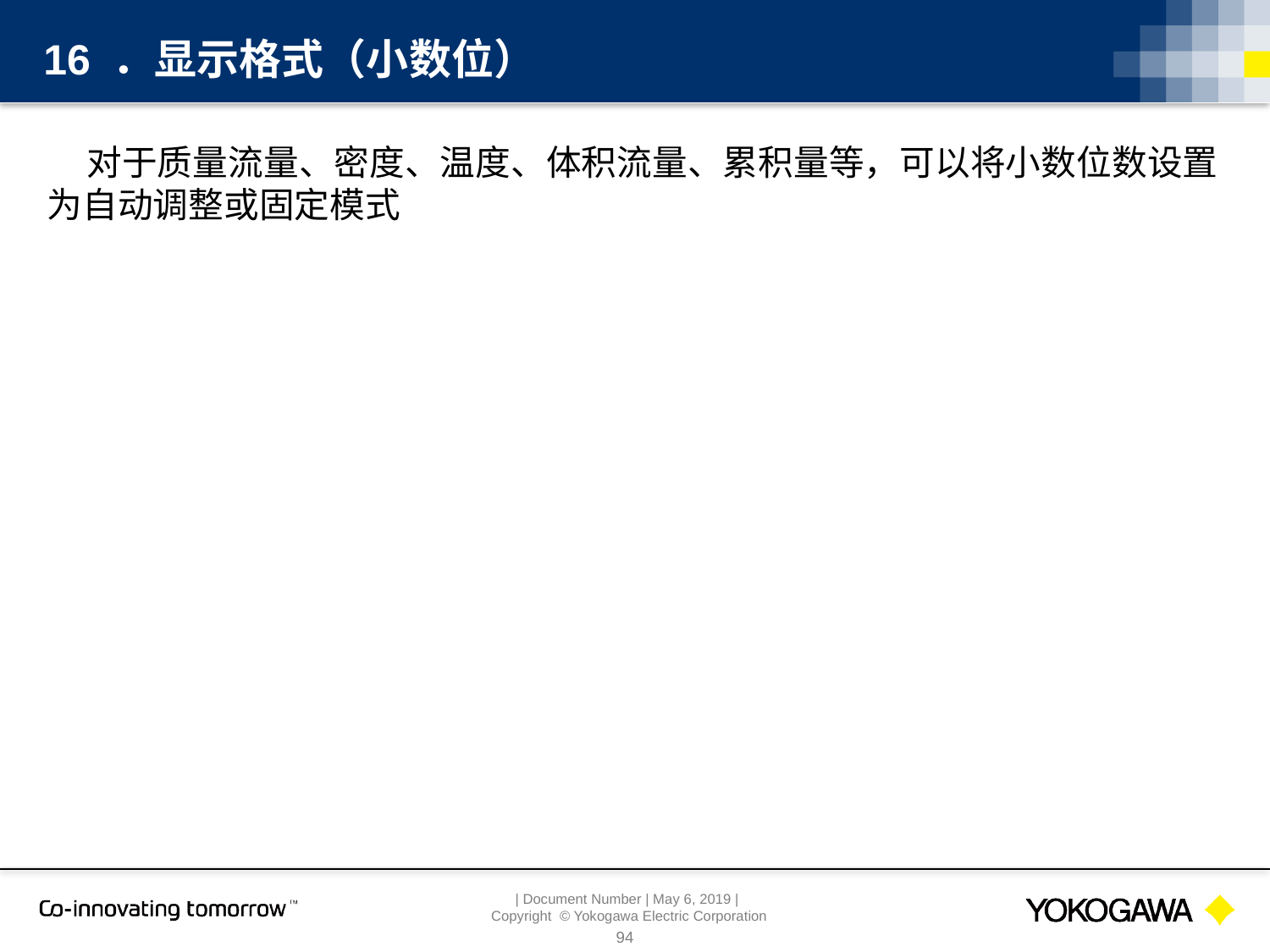

16 ．显示格式（小数位）

    对于质量流量、密度、温度、体积流量、累积量等，可以将小数位数设置为自动调整或固定模式